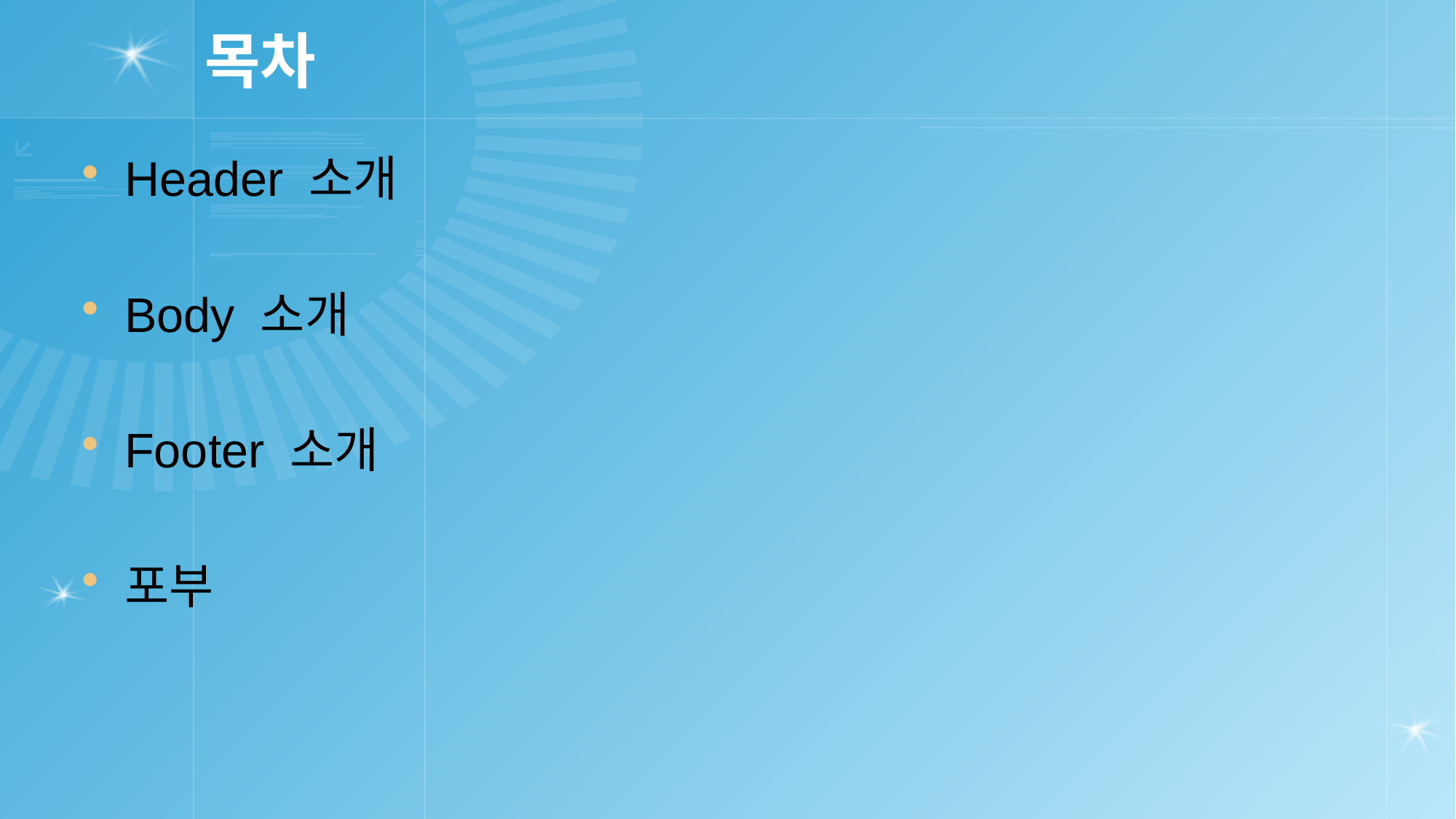

# 목차
Header 소개

Body 소개

Footer 소개

포부